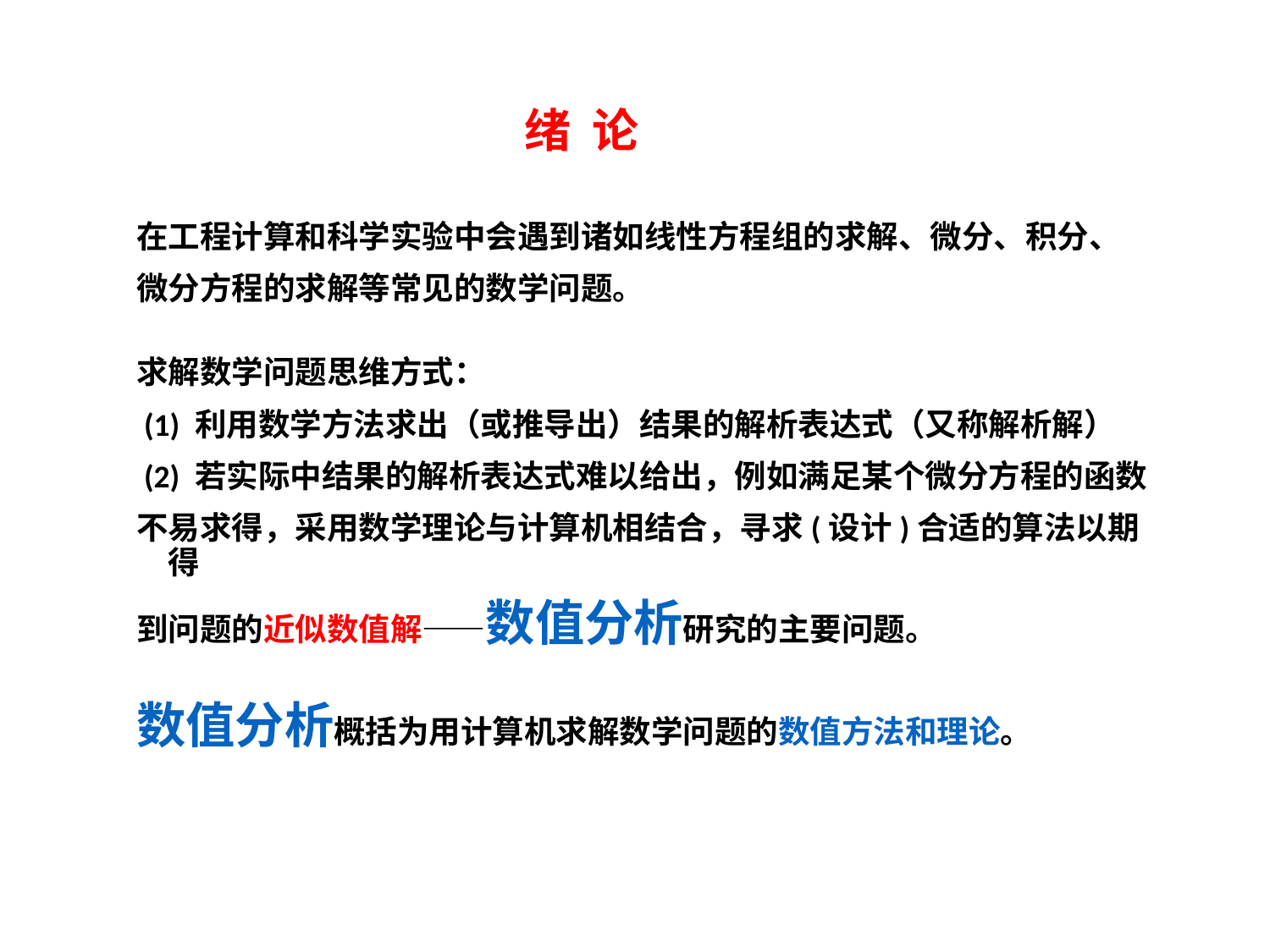

# 绪  论
在工程计算和科学实验中会遇到诸如线性方程组的求解、微分、积分、
微分方程的求解等常见的数学问题。

求解数学问题思维方式：
 (1) 利用数学方法求出（或推导出）结果的解析表达式（又称解析解）
 (2) 若实际中结果的解析表达式难以给出，例如满足某个微分方程的函数
不易求得，采用数学理论与计算机相结合，寻求(设计)合适的算法以期得
到问题的近似数值解——数值分析研究的主要问题。

数值分析概括为用计算机求解数学问题的数值方法和理论。